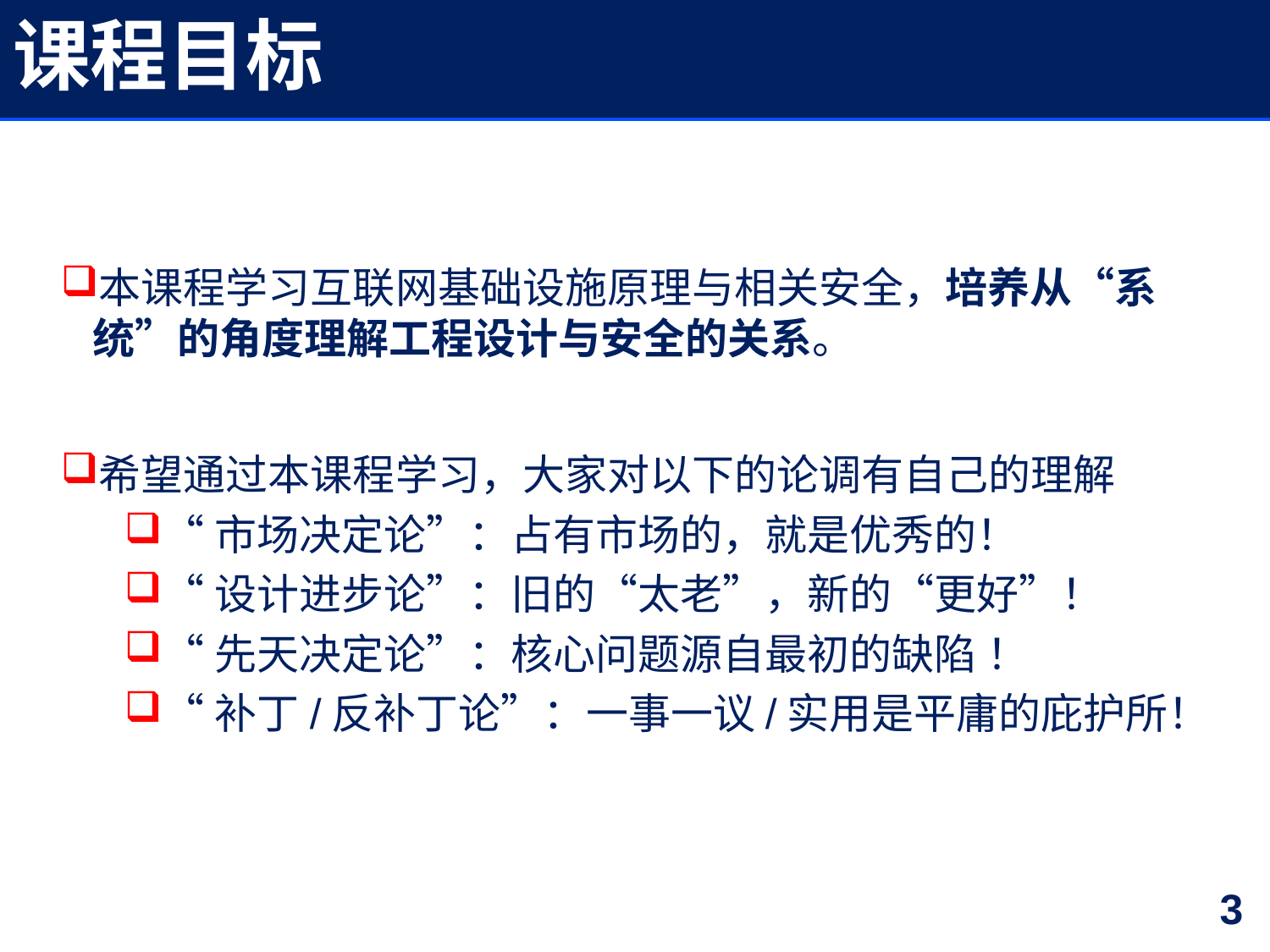

# 课程目标

本课程学习互联网基础设施原理与相关安全，培养从“系统”的角度理解工程设计与安全的关系。

希望通过本课程学习，大家对以下的论调有自己的理解
“市场决定论”：占有市场的，就是优秀的！
“设计进步论”：旧的“太老”，新的“更好”！
“先天决定论”：核心问题源自最初的缺陷 ！
“补丁/反补丁论”：一事一议/实用是平庸的庇护所！

3